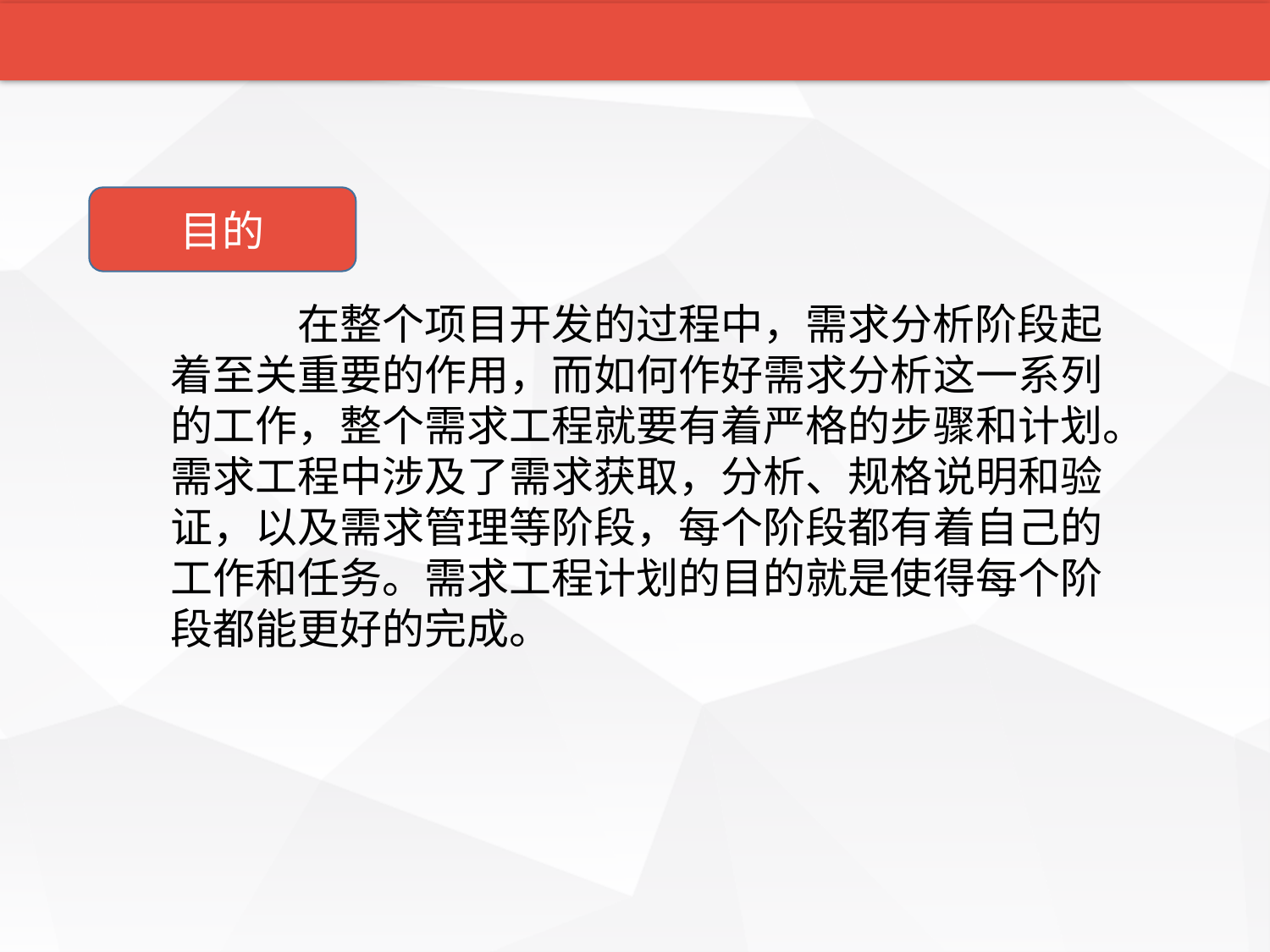

介绍
支持条件
计划要点
成员分工
项目计划
项目说明

目的
	在整个项目开发的过程中，需求分析阶段起着至关重要的作用，而如何作好需求分析这一系列的工作，整个需求工程就要有着严格的步骤和计划。需求工程中涉及了需求获取，分析、规格说明和验证，以及需求管理等阶段，每个阶段都有着自己的工作和任务。需求工程计划的目的就是使得每个阶段都能更好的完成。